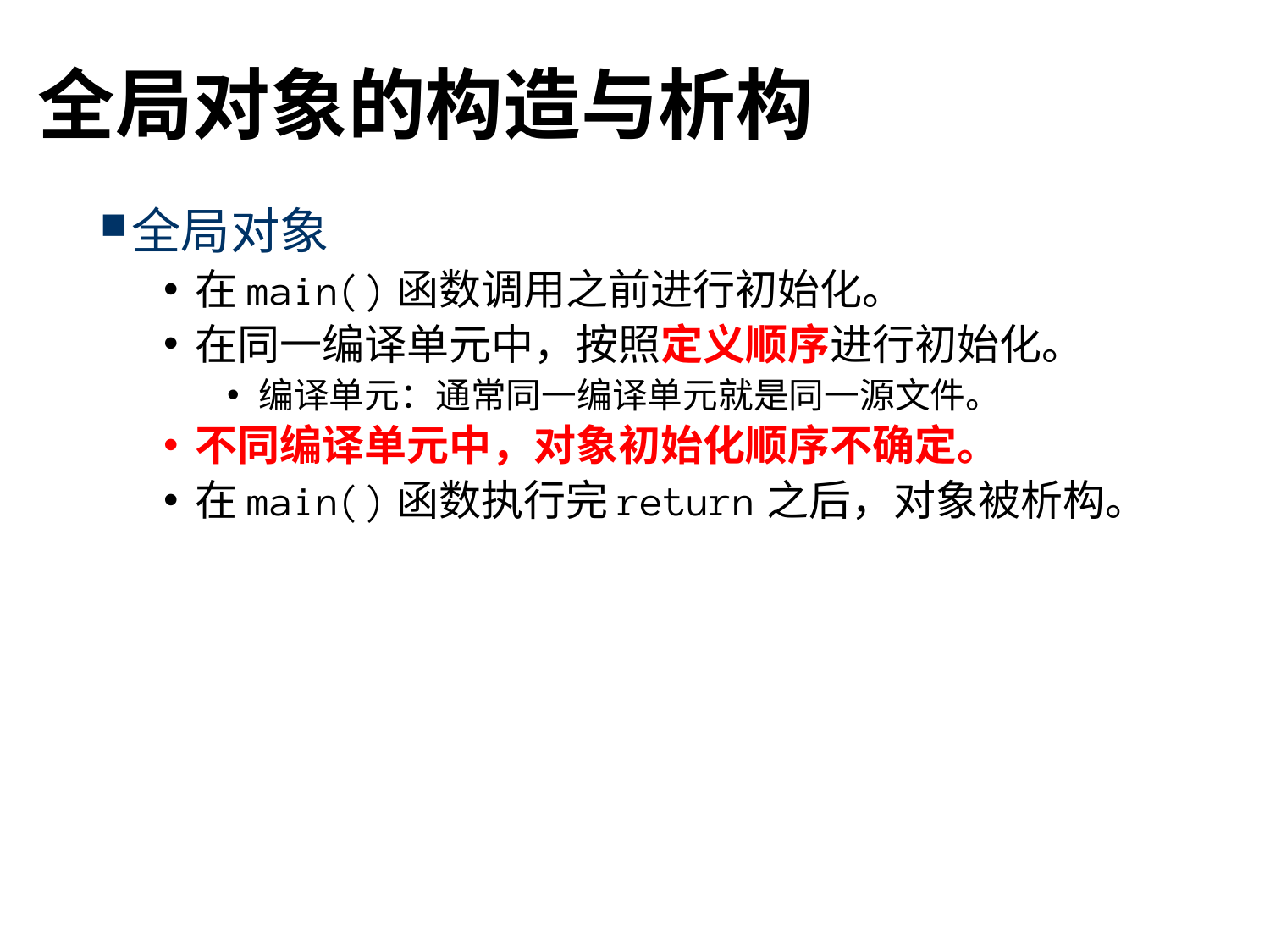

# 全局对象的构造与析构
全局对象
在main()函数调用之前进行初始化。
在同一编译单元中，按照定义顺序进行初始化。
编译单元：通常同一编译单元就是同一源文件。
不同编译单元中，对象初始化顺序不确定。
在main()函数执行完return之后，对象被析构。

32